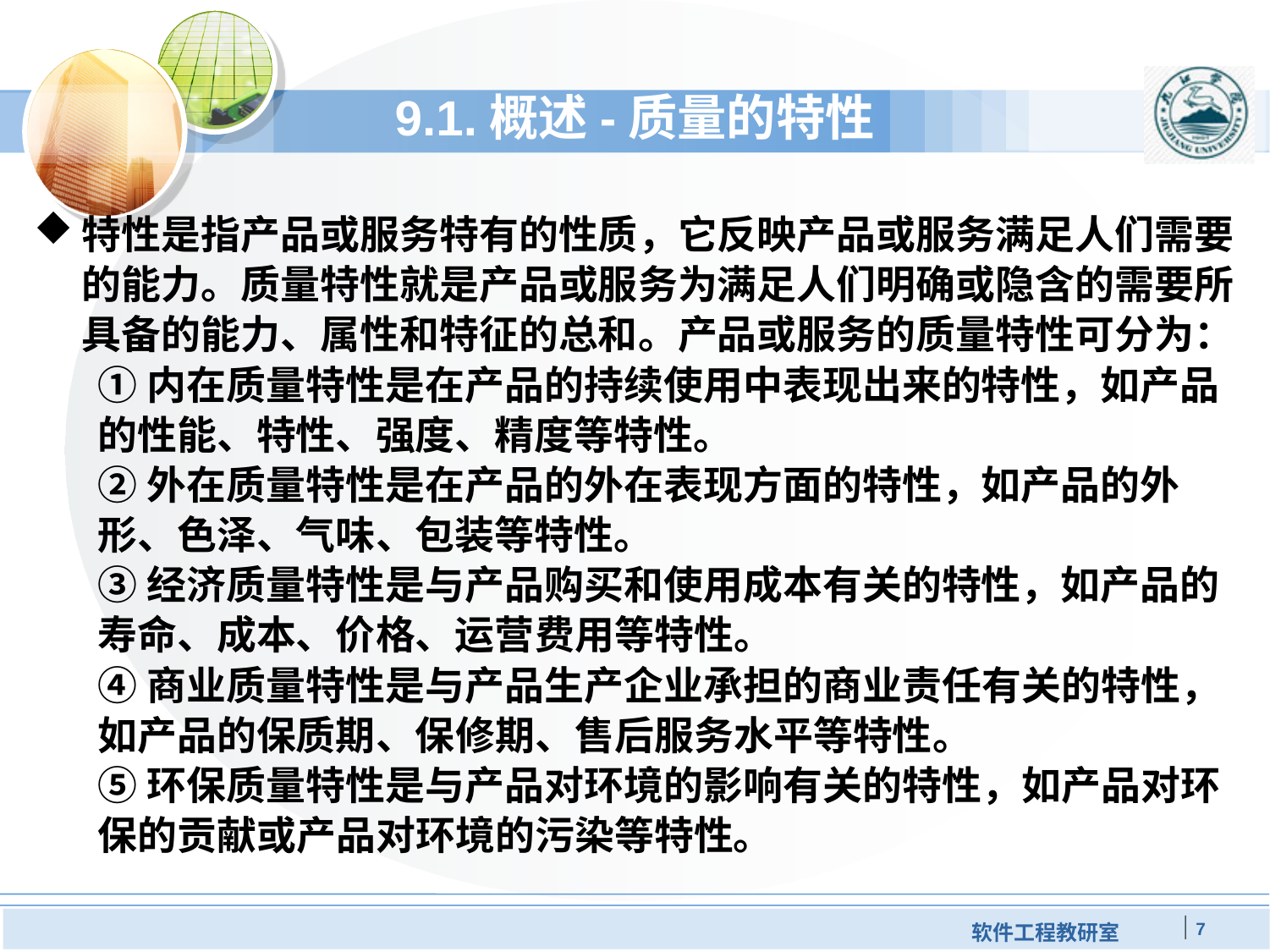

# 9.1.概述-质量的特性
特性是指产品或服务特有的性质，它反映产品或服务满足人们需要的能力。质量特性就是产品或服务为满足人们明确或隐含的需要所具备的能力、属性和特征的总和。产品或服务的质量特性可分为：
①内在质量特性是在产品的持续使用中表现出来的特性，如产品的性能、特性、强度、精度等特性。
②外在质量特性是在产品的外在表现方面的特性，如产品的外形、色泽、气味、包装等特性。
③经济质量特性是与产品购买和使用成本有关的特性，如产品的寿命、成本、价格、运营费用等特性。
④商业质量特性是与产品生产企业承担的商业责任有关的特性，如产品的保质期、保修期、售后服务水平等特性。
⑤环保质量特性是与产品对环境的影响有关的特性，如产品对环保的贡献或产品对环境的污染等特性。